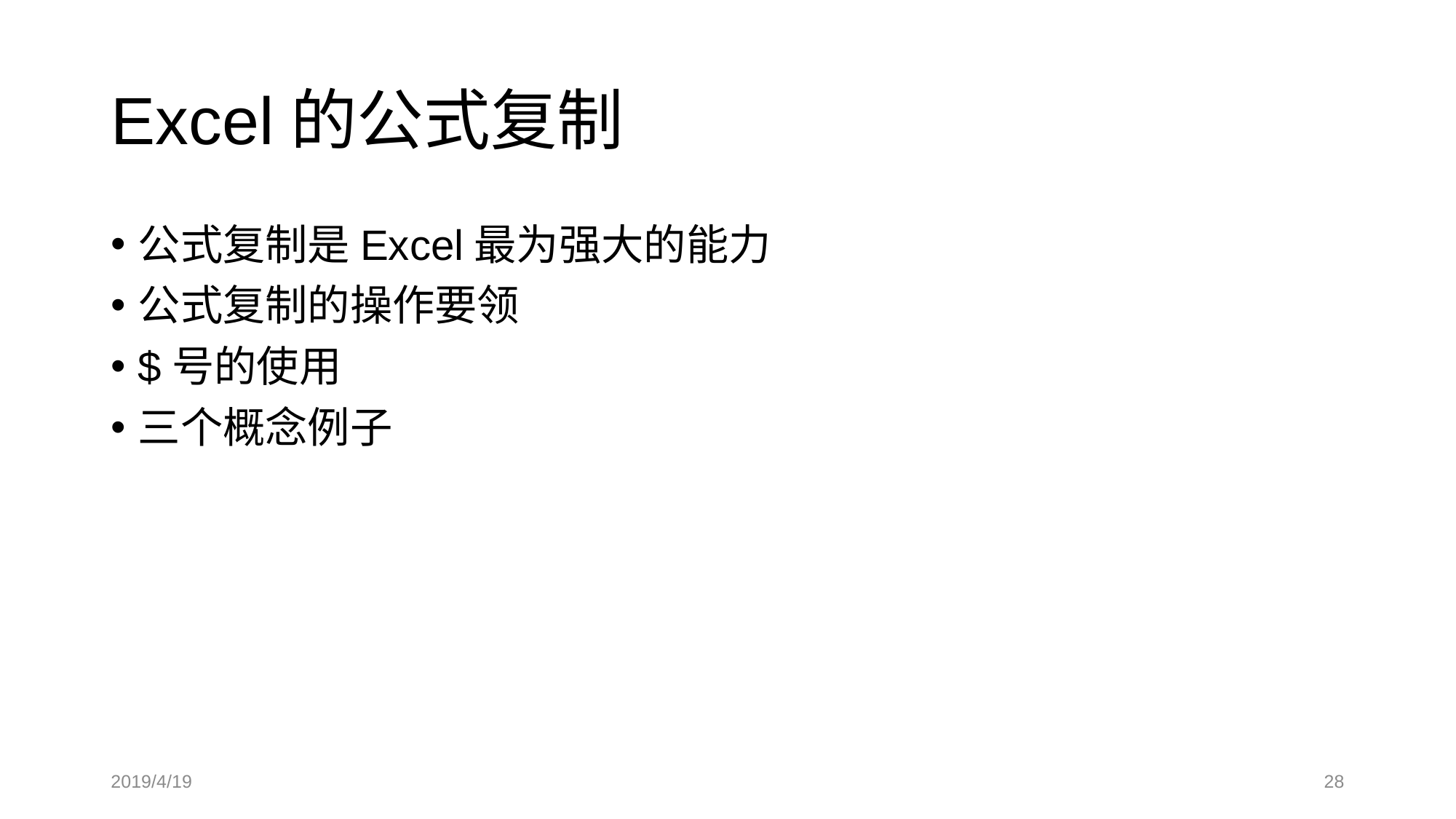

# Excel的公式复制
公式复制是Excel最为强大的能力
公式复制的操作要领
$号的使用
三个概念例子
2019/4/19
28